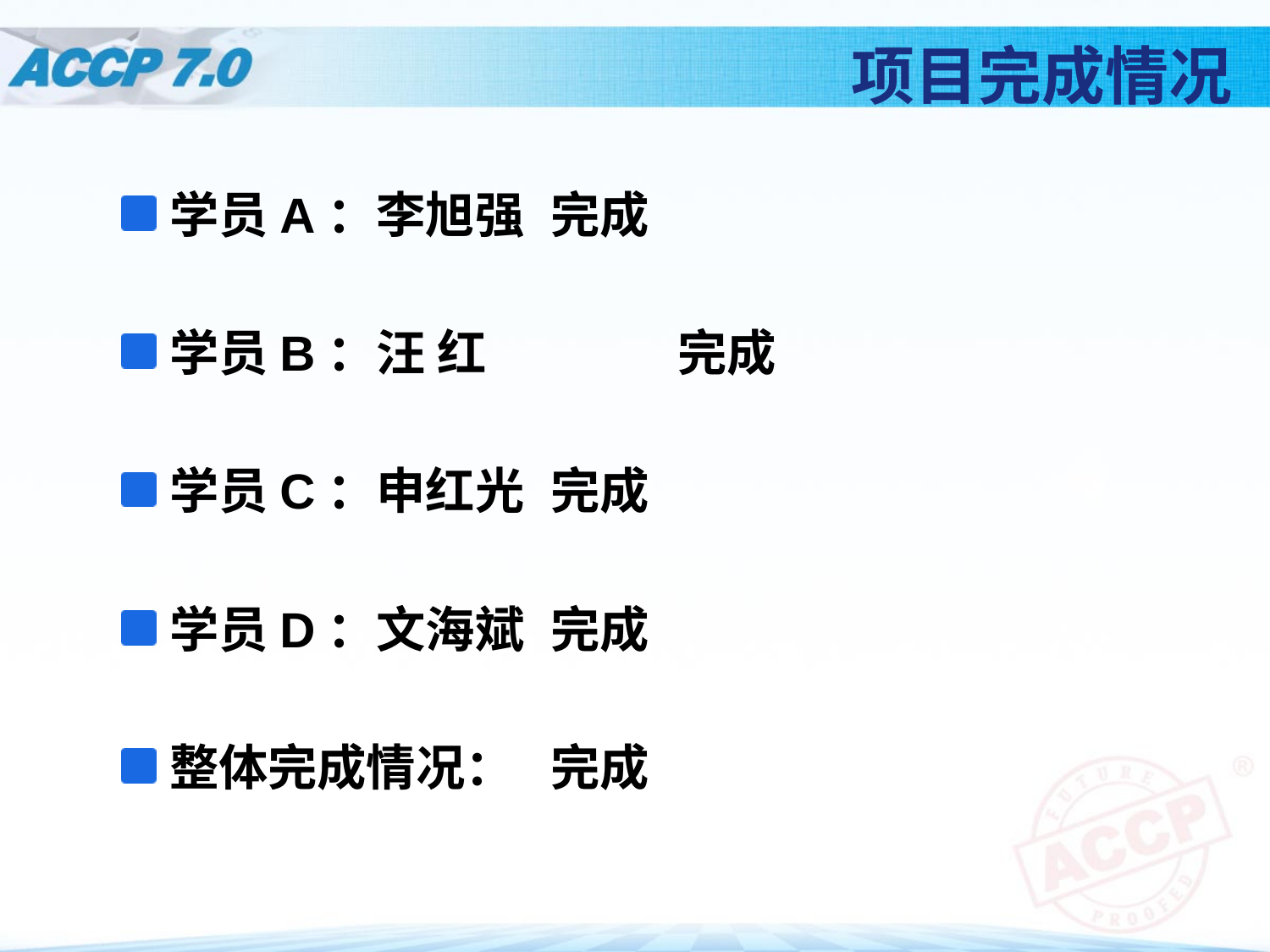

# 项目完成情况
学员A：李旭强	完成

学员B：汪 红		完成

学员C：申红光	完成

学员D：文海斌	完成

整体完成情况：	完成